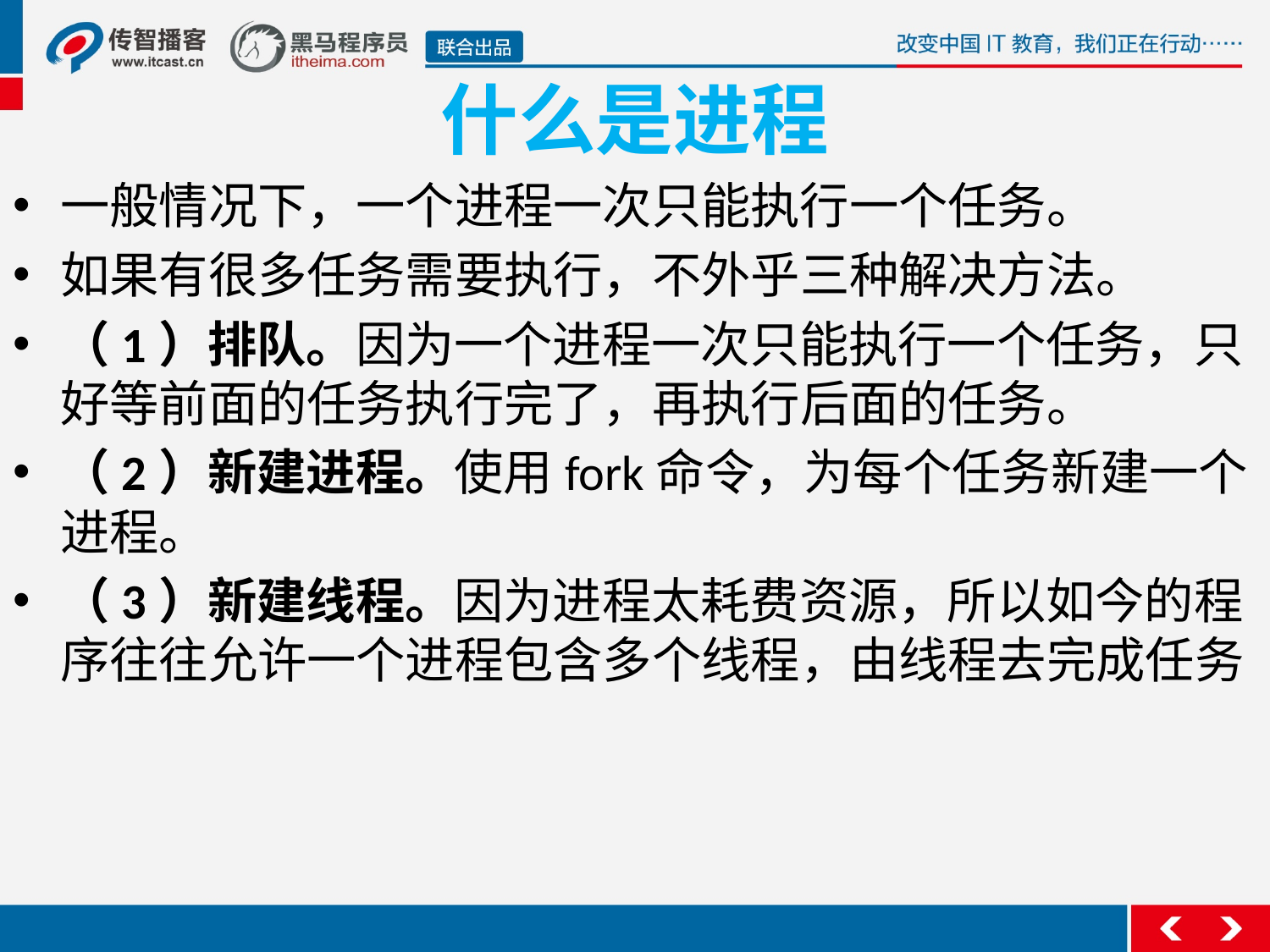

# 什么是进程
一般情况下，一个进程一次只能执行一个任务。
如果有很多任务需要执行，不外乎三种解决方法。
（1）排队。因为一个进程一次只能执行一个任务，只好等前面的任务执行完了，再执行后面的任务。
（2）新建进程。使用fork命令，为每个任务新建一个进程。
（3）新建线程。因为进程太耗费资源，所以如今的程序往往允许一个进程包含多个线程，由线程去完成任务